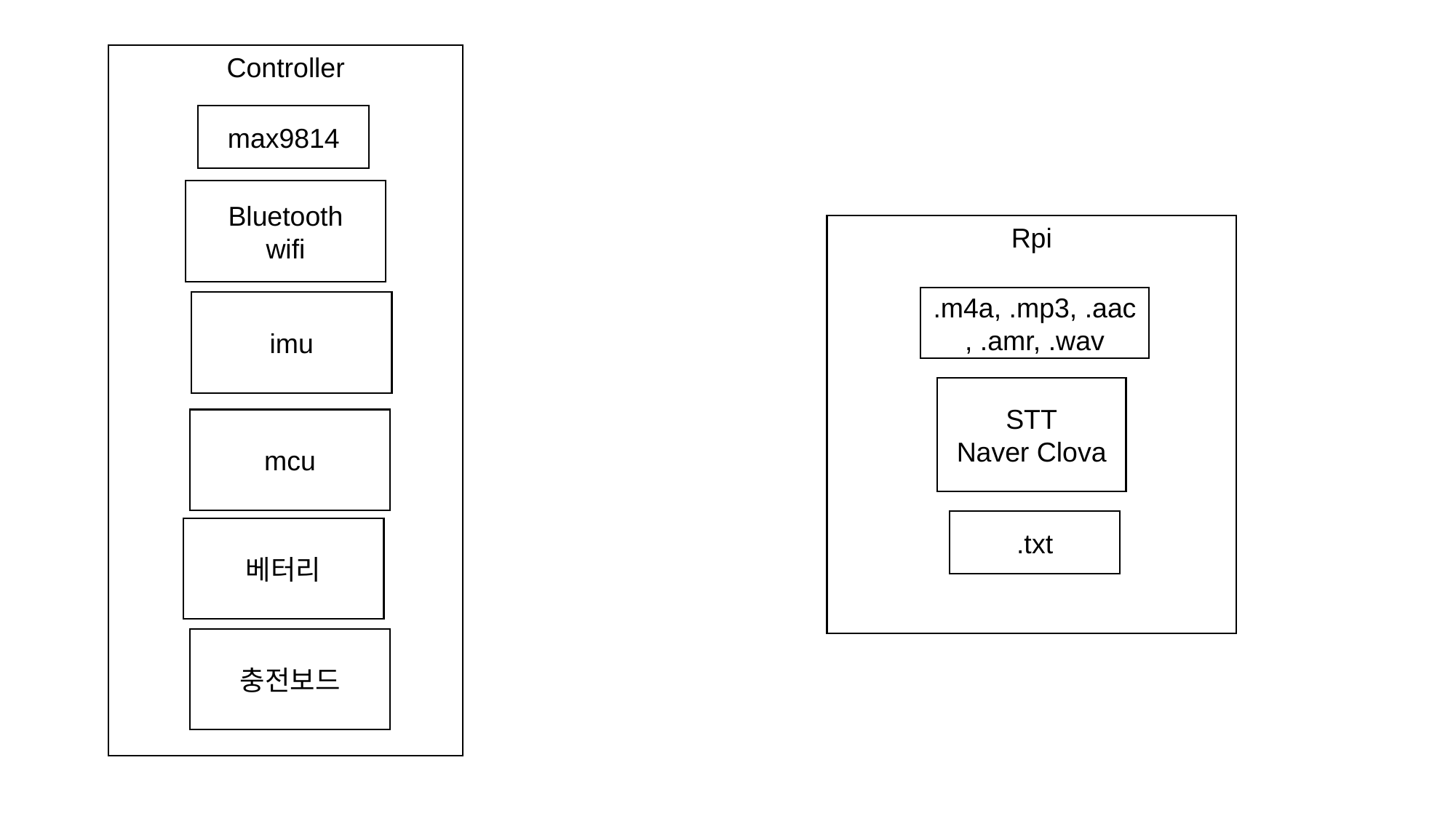

Controller
max9814
Bluetooth
wifi
Rpi
.m4a, .mp3, .aac, .amr, .wav
imu
STT
Naver Clova
mcu
.txt
베터리
충전보드